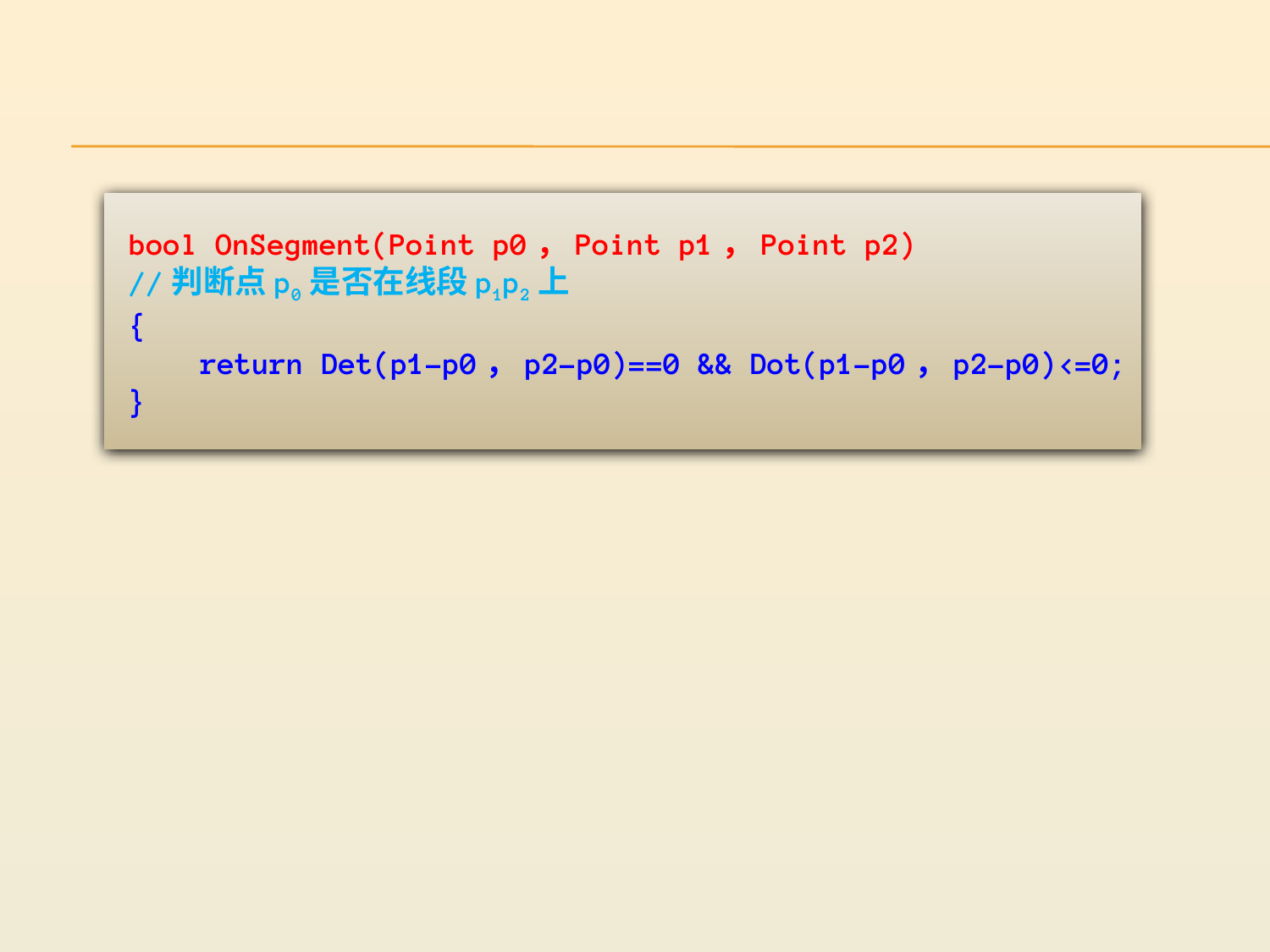

bool OnSegment(Point p0，Point p1，Point p2)
//判断点p0是否在线段p1p2上
{
　　return Det(p1-p0，p2-p0)==0 && Dot(p1-p0，p2-p0)<=0;
}